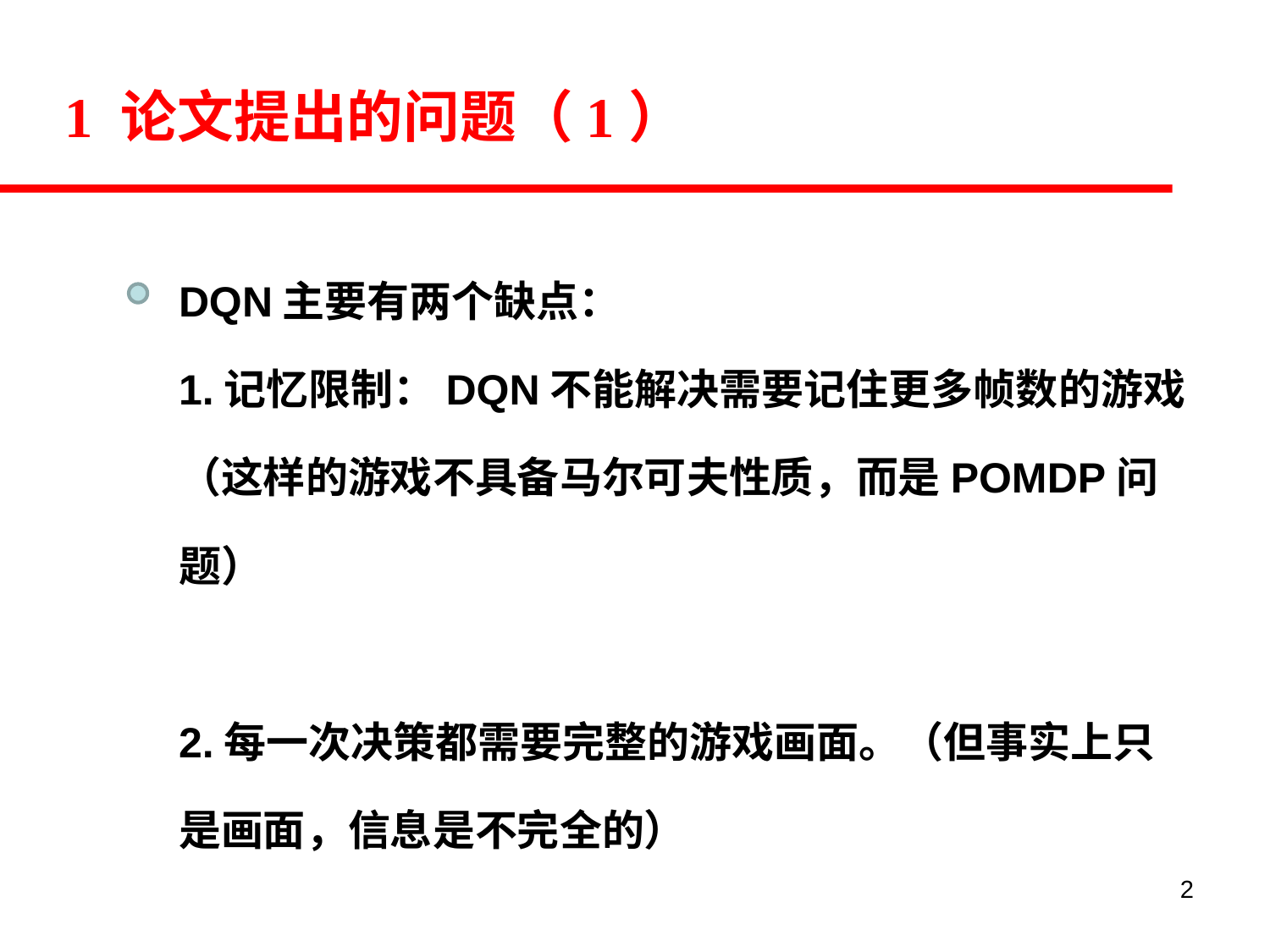

1 论文提出的问题（1）

DQN主要有两个缺点：
1.记忆限制：DQN不能解决需要记住更多帧数的游戏（这样的游戏不具备马尔可夫性质，而是POMDP问题）

2.每一次决策都需要完整的游戏画面。（但事实上只是画面，信息是不完全的）

2